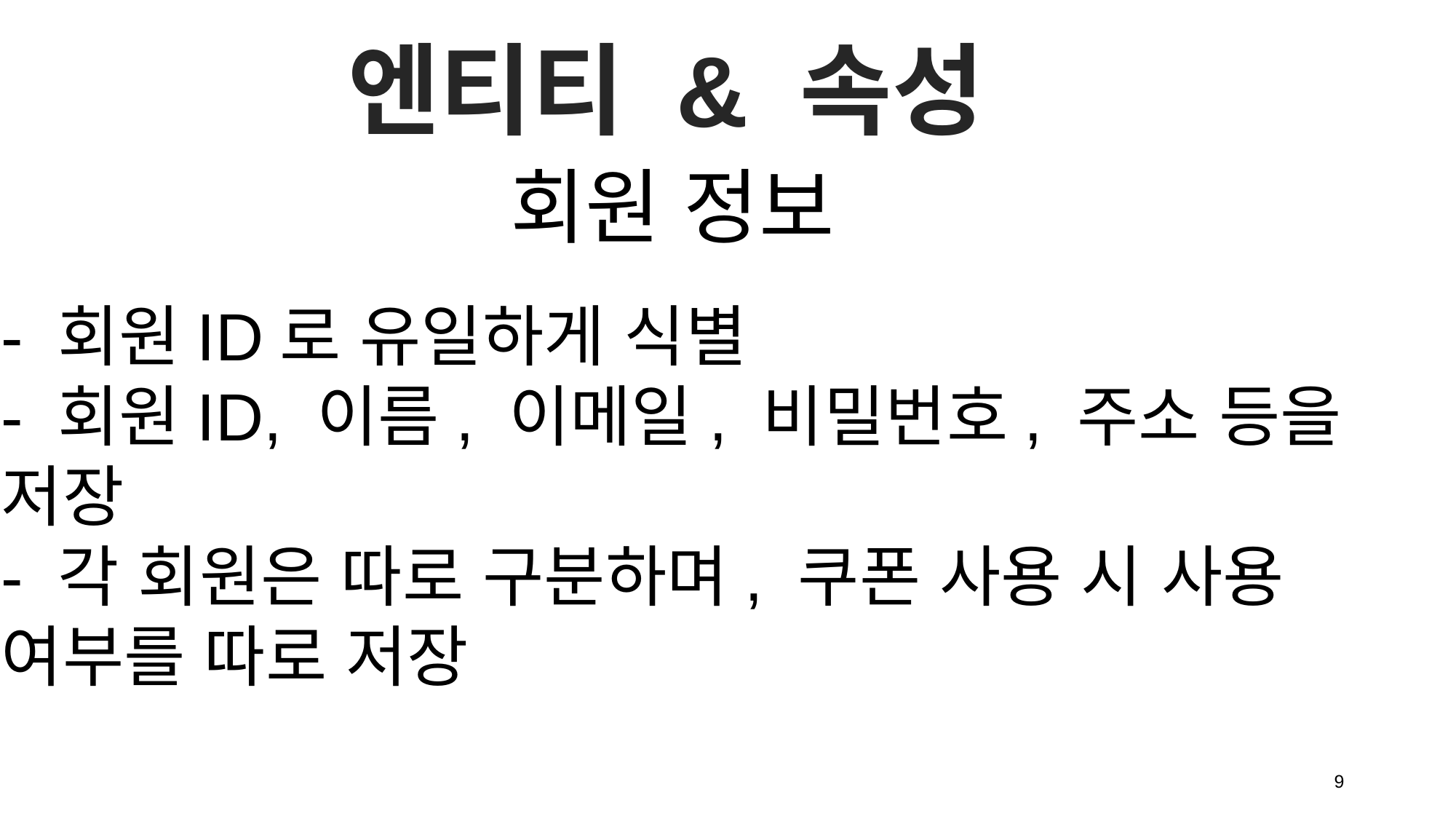

엔티티 & 속성
회원 정보
- 회원ID로 유일하게 식별
- 회원ID, 이름, 이메일, 비밀번호, 주소 등을 저장
- 각 회원은 따로 구분하며, 쿠폰 사용 시 사용  여부를 따로 저장
9